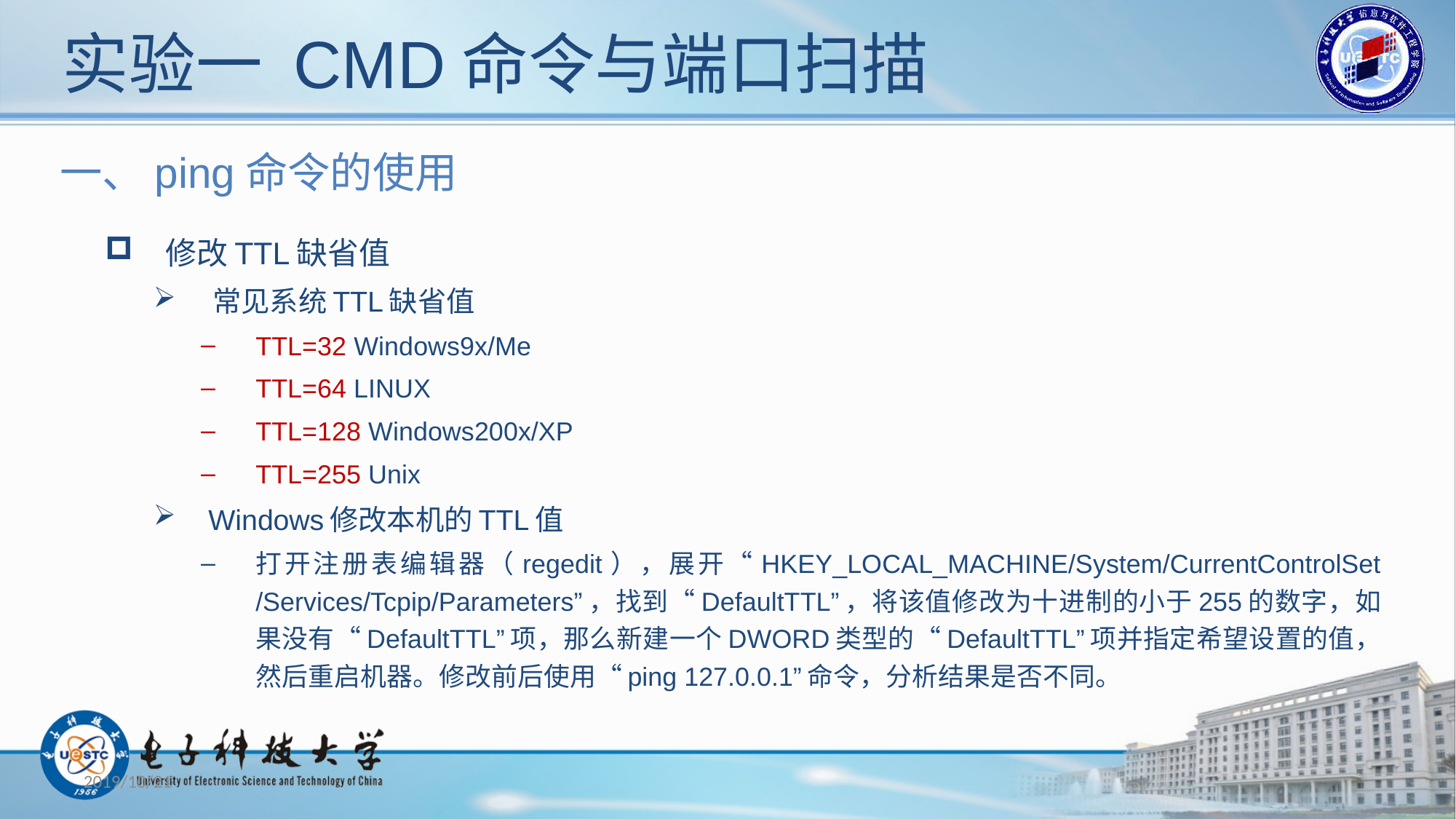

# 实验一 CMD命令与端口扫描
一、ping命令的使用
 修改TTL缺省值
 常见系统TTL缺省值
TTL=32 Windows9x/Me
TTL=64 LINUX
TTL=128 Windows200x/XP
TTL=255 Unix
 Windows修改本机的TTL值
打开注册表编辑器（regedit），展开“HKEY_LOCAL_MACHINE/System/CurrentControlSet /Services/Tcpip/Parameters”，找到“DefaultTTL”，将该值修改为十进制的小于255的数字，如果没有“DefaultTTL”项，那么新建一个DWORD类型的“DefaultTTL”项并指定希望设置的值，然后重启机器。修改前后使用“ping 127.0.0.1”命令，分析结果是否不同。
2019/10/21